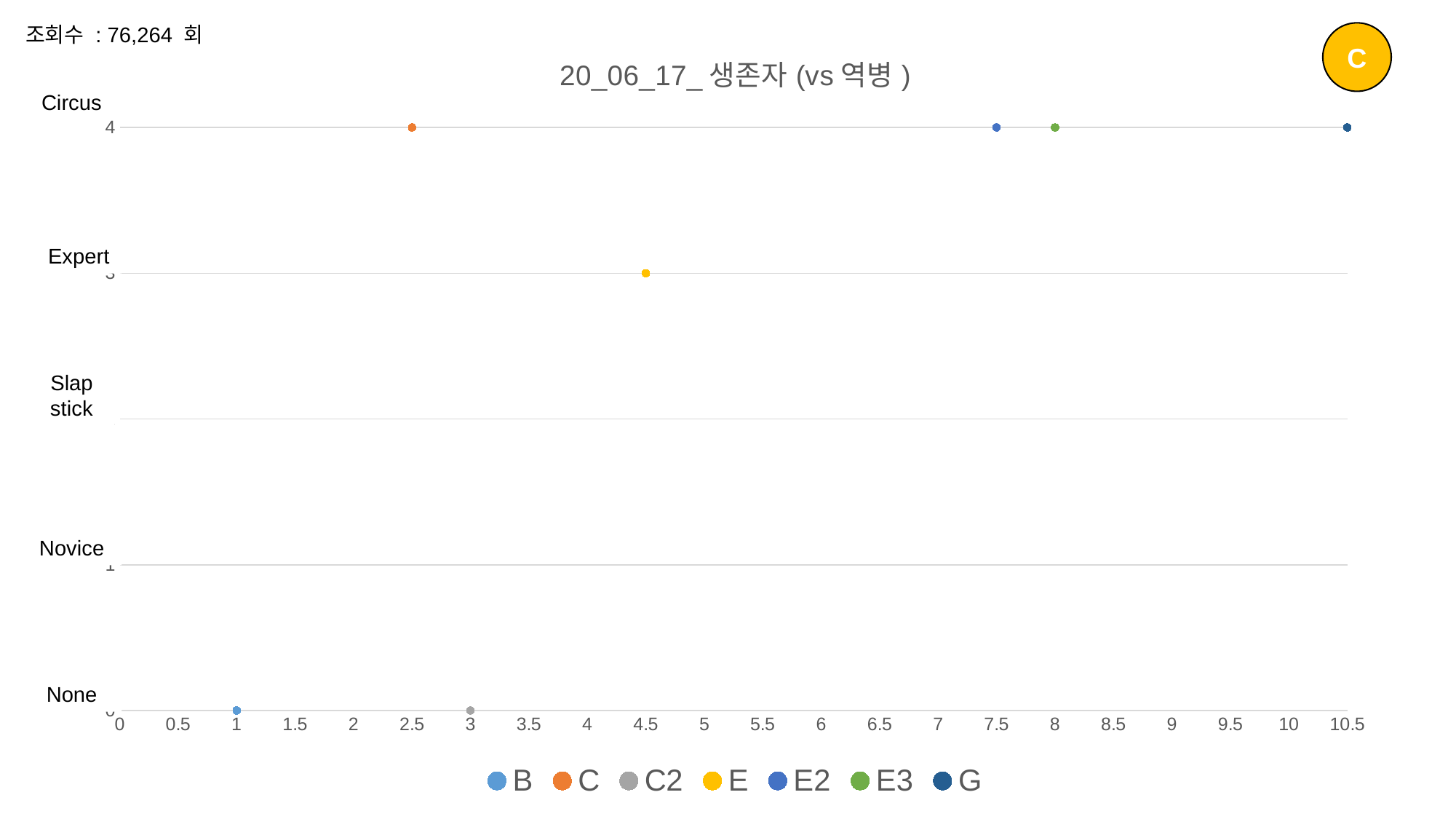

조회수 : 76,264 회

### Chart: 20_06_17_생존자(vs역병)

| Category | B | C | C2 | E | E2 | E3 | G |
|---|---|---|---|---|---|---|---|
C
Circus
Expert
Slap
stick
Novice
None